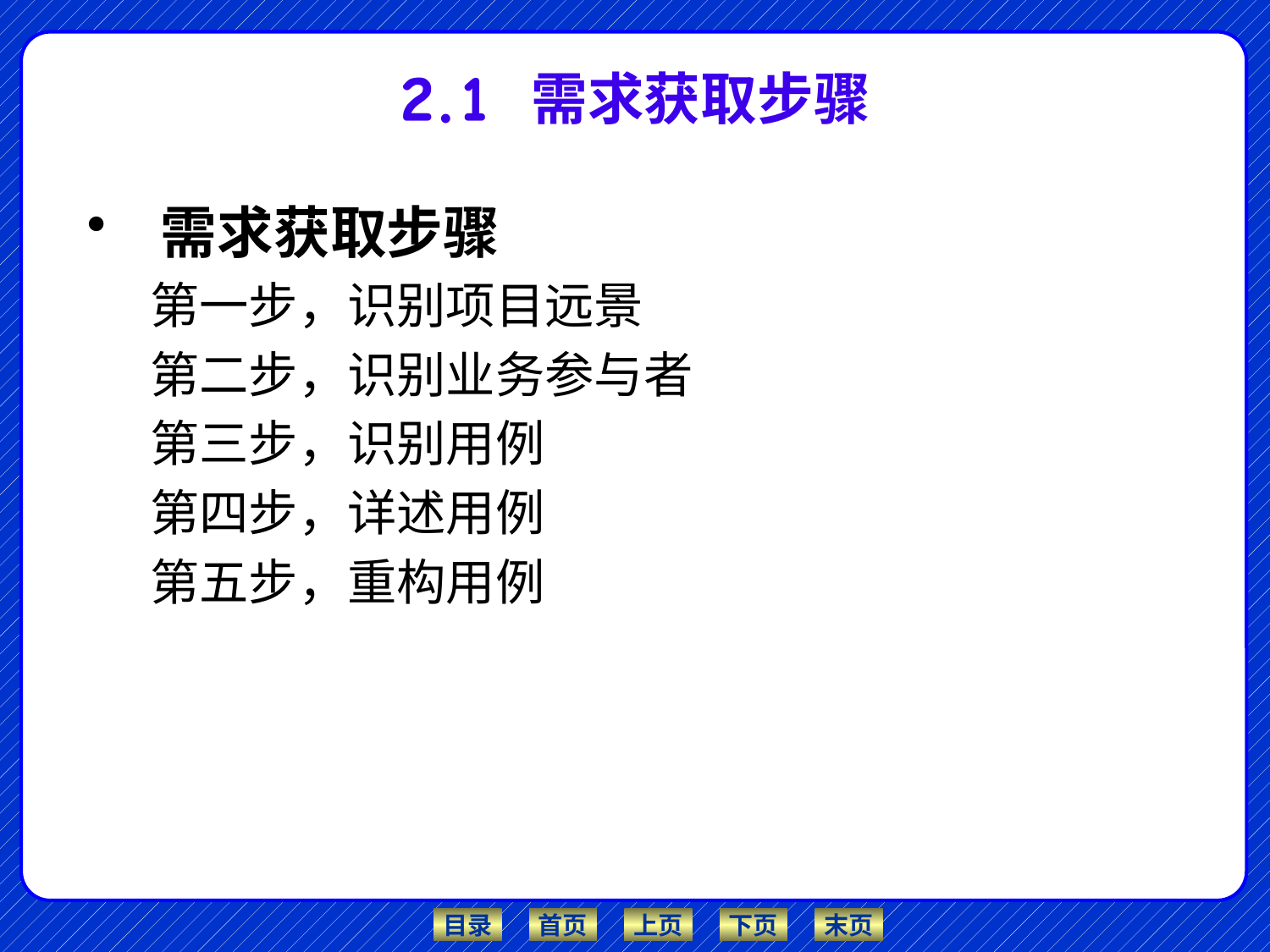

# 2.1 需求获取步骤
需求获取步骤
第一步，识别项目远景
第二步，识别业务参与者
第三步，识别用例
第四步，详述用例
第五步，重构用例